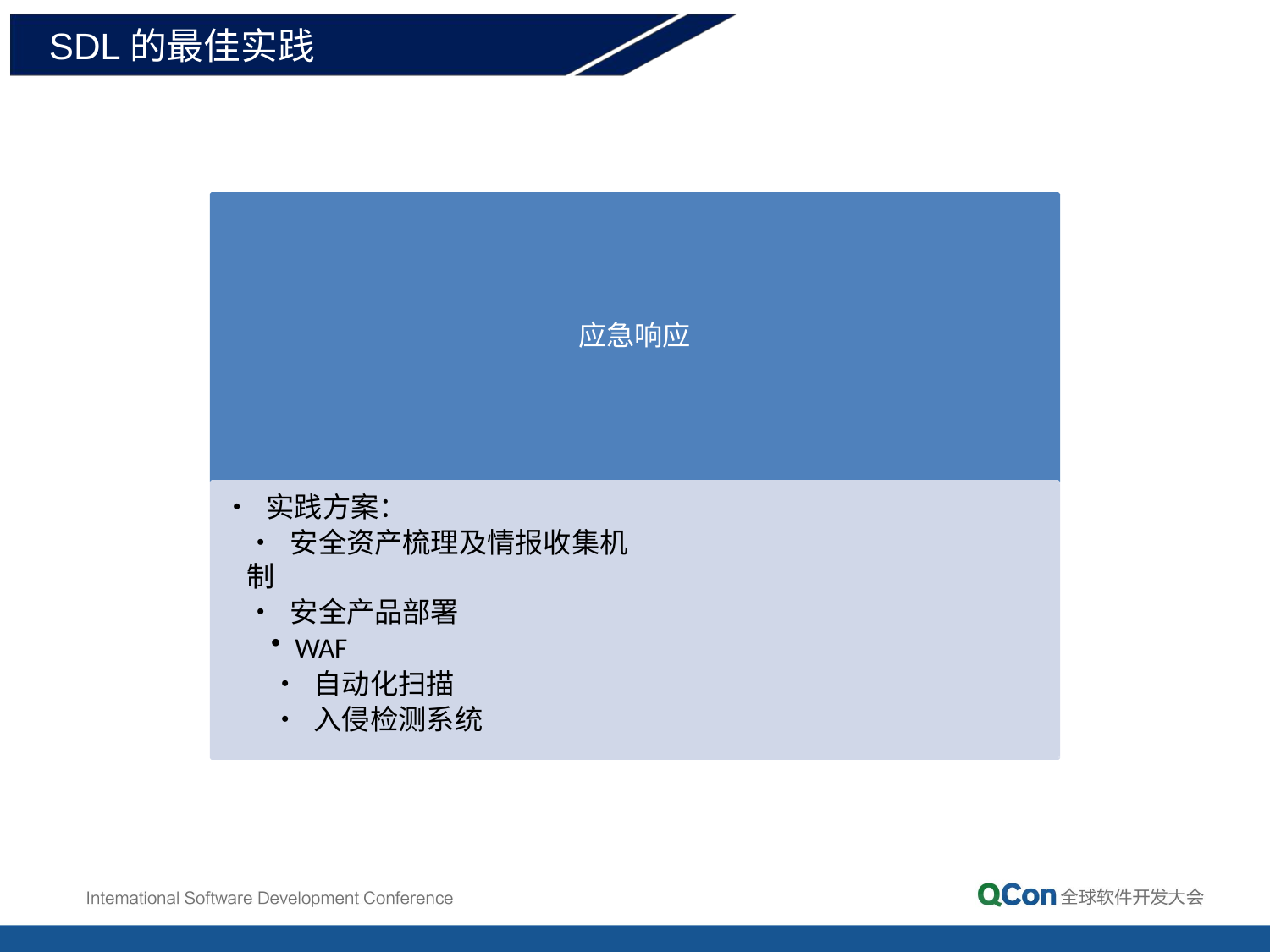

# SDL的最佳实践

应急响应

• 实践方案：
• 安全资产梳理及情报收集机制
• 安全产品部署
WAF
• 自动化扫描
• 入侵检测系统